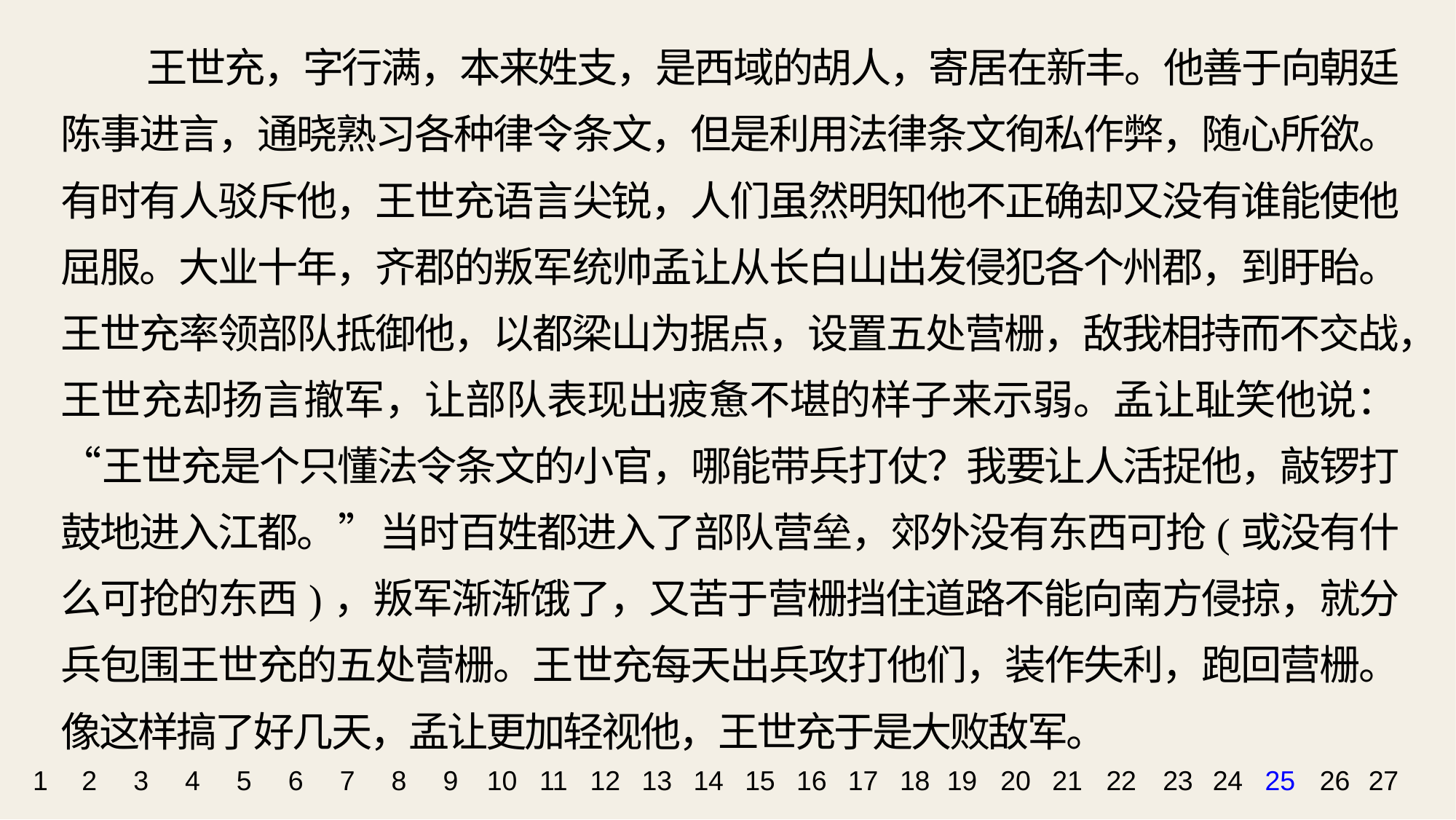

王世充，字行满，本来姓支，是西域的胡人，寄居在新丰。他善于向朝廷陈事进言，通晓熟习各种律令条文，但是利用法律条文徇私作弊，随心所欲。有时有人驳斥他，王世充语言尖锐，人们虽然明知他不正确却又没有谁能使他屈服。大业十年，齐郡的叛军统帅孟让从长白山出发侵犯各个州郡，到盱眙。王世充率领部队抵御他，以都梁山为据点，设置五处营栅，敌我相持而不交战，王世充却扬言撤军，让部队表现出疲惫不堪的样子来示弱。孟让耻笑他说：“王世充是个只懂法令条文的小官，哪能带兵打仗？我要让人活捉他，敲锣打鼓地进入江都。”当时百姓都进入了部队营垒，郊外没有东西可抢(或没有什么可抢的东西)，叛军渐渐饿了，又苦于营栅挡住道路不能向南方侵掠，就分兵包围王世充的五处营栅。王世充每天出兵攻打他们，装作失利，跑回营栅。像这样搞了好几天，孟让更加轻视他，王世充于是大败敌军。
1
2
3
4
5
6
7
8
9
10
11
12
13
14
15
16
17
18
19
20
21
22
23
24
25
26
27